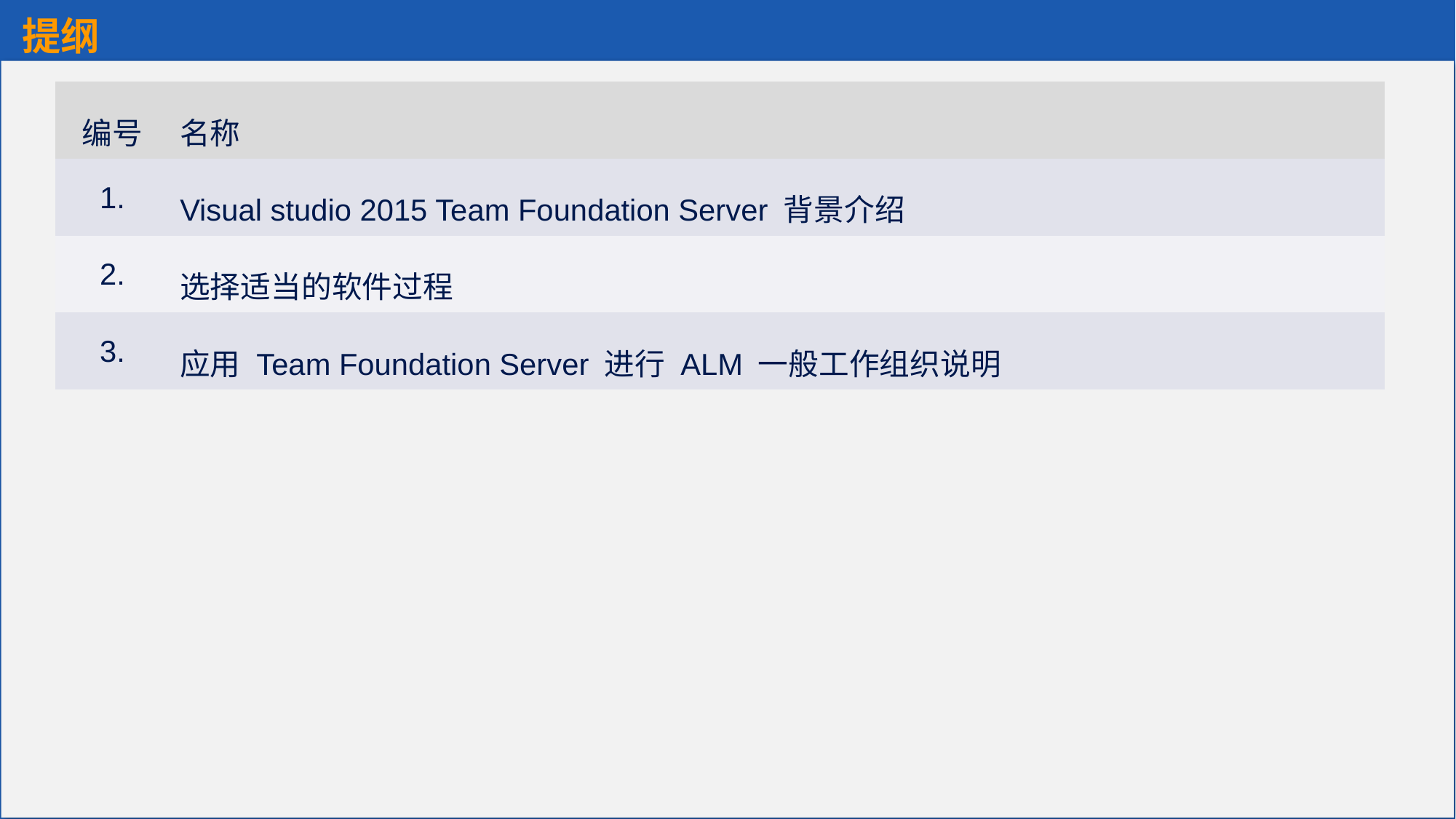

提纲
| 编号 | 名称 |
| --- | --- |
| 1. | Visual studio 2015 Team Foundation Server 背景介绍 |
| 2. | 选择适当的软件过程 |
| 3. | 应用 Team Foundation Server 进行 ALM 一般工作组织说明 |